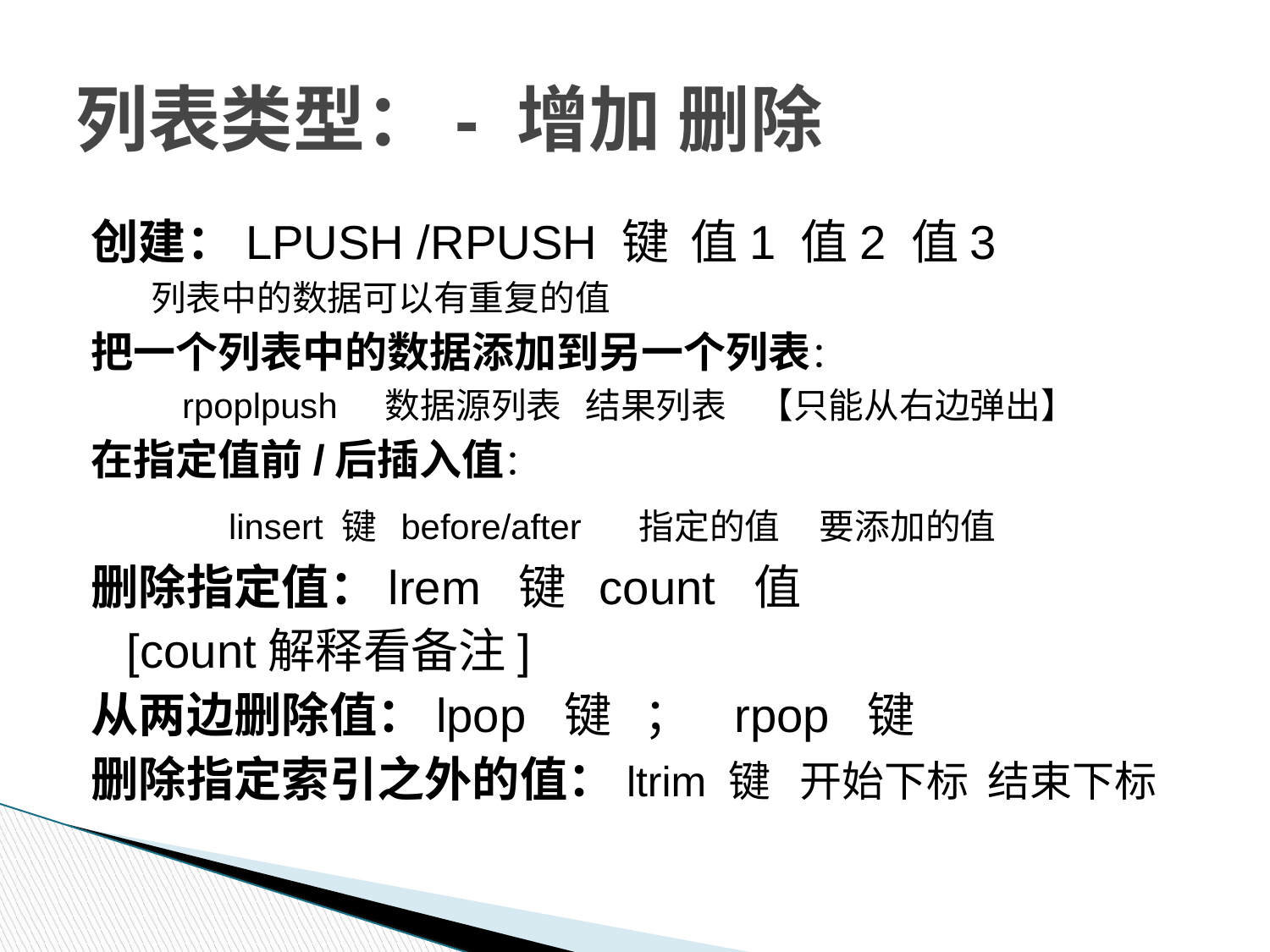

# 列表类型：- 增加 删除
创建：LPUSH /RPUSH 键  值1 值2 值3
	  列表中的数据可以有重复的值
把一个列表中的数据添加到另一个列表：
	  rpoplpush    数据源列表   结果列表    【只能从右边弹出】
在指定值前/后插入值：
          linsert 键  before/after     指定的值     要添加的值
删除指定值：lrem  键  count  值
	[count解释看备注]
从两边删除值：lpop  键   ；   rpop  键
删除指定索引之外的值：ltrim 键   开始下标  结束下标